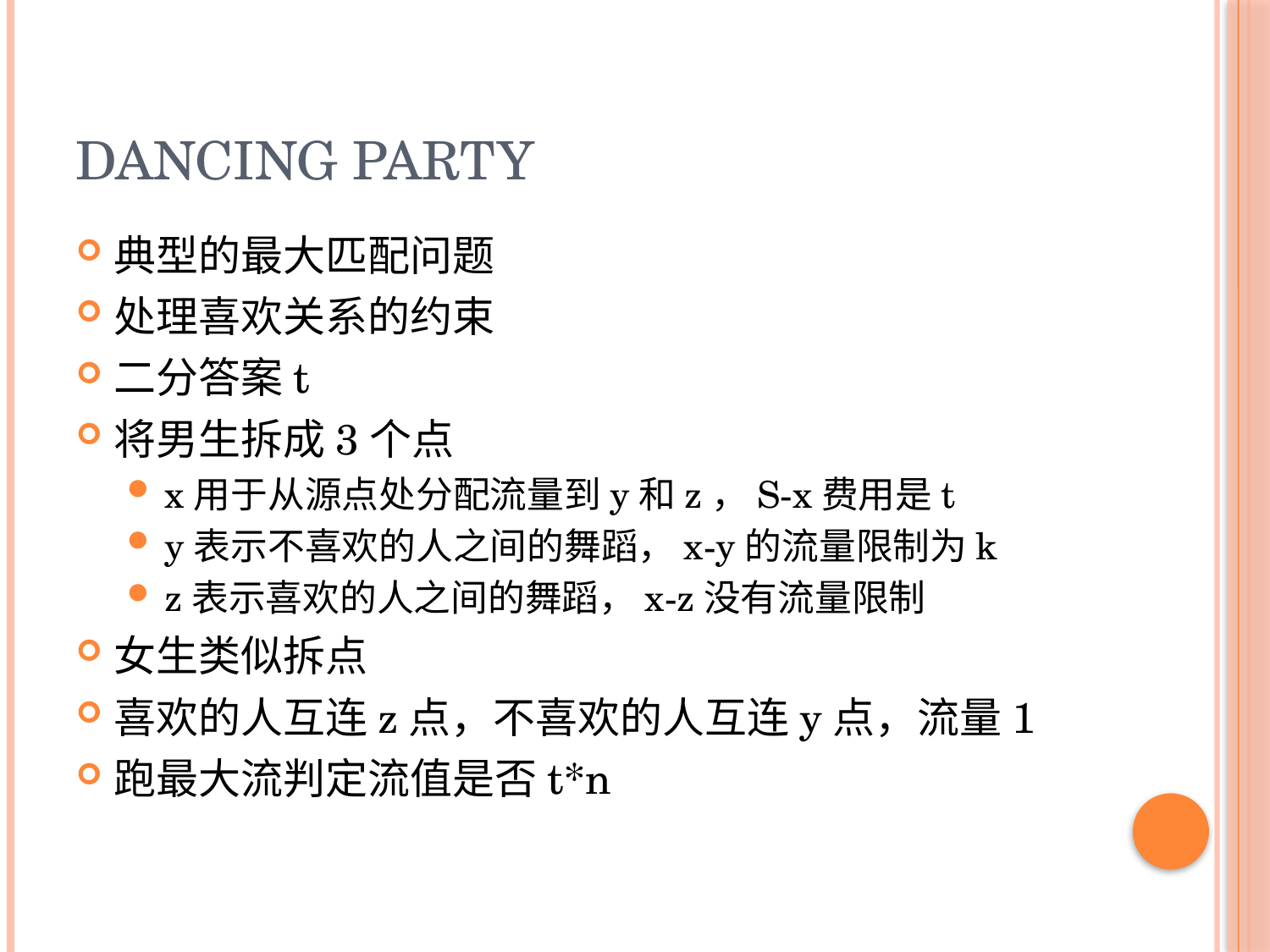

# Dancing Party
典型的最大匹配问题
处理喜欢关系的约束
二分答案t
将男生拆成3个点
x用于从源点处分配流量到y和z，S-x费用是t
y表示不喜欢的人之间的舞蹈，x-y的流量限制为k
z表示喜欢的人之间的舞蹈，x-z没有流量限制
女生类似拆点
喜欢的人互连z点，不喜欢的人互连y点，流量1
跑最大流判定流值是否t*n